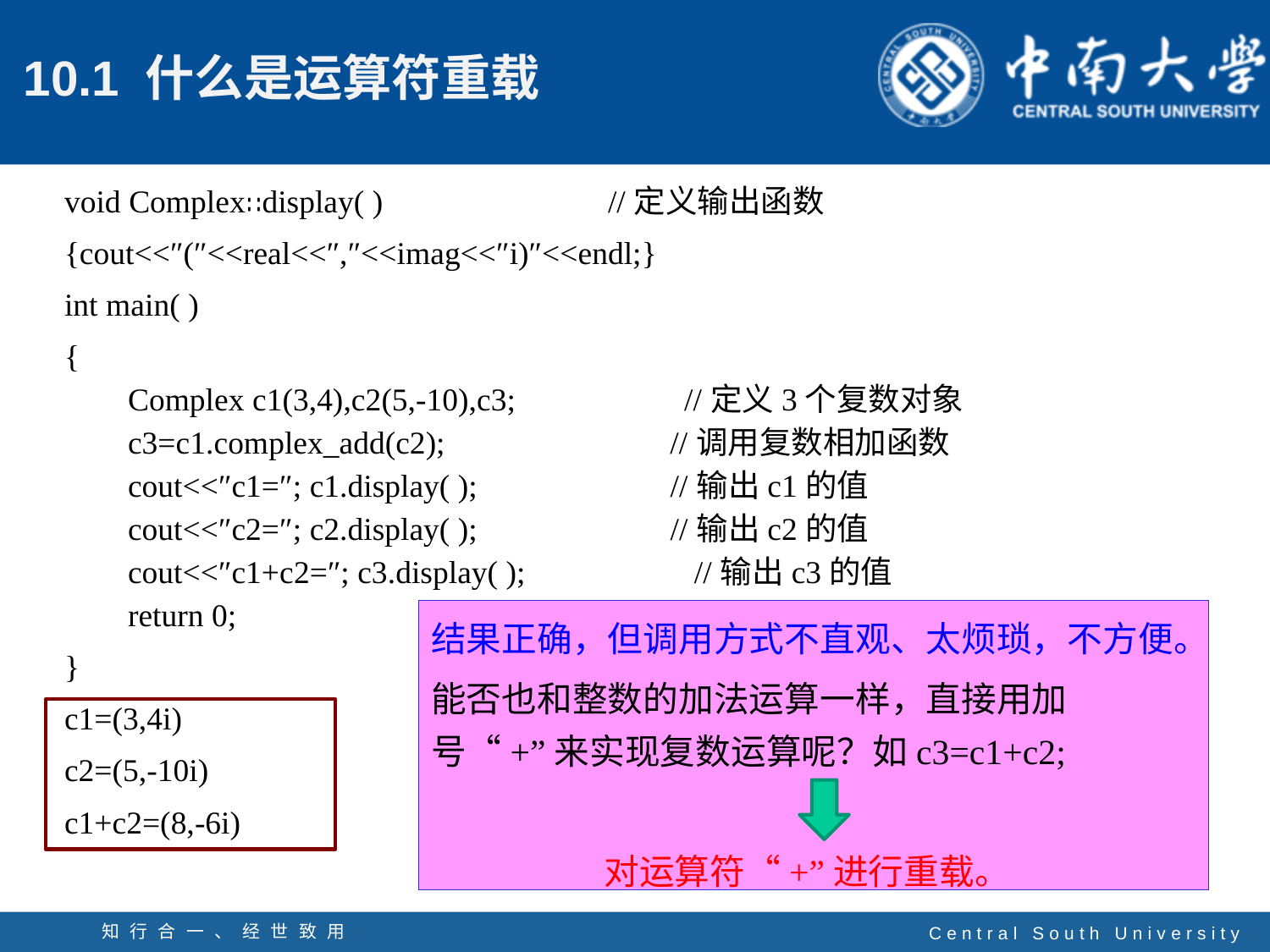

void Complex∷display( )                            //定义输出函数
{cout<<″(″<<real<<″,″<<imag<<″i)″<<endl;}
int main( )
{
Complex c1(3,4),c2(5,-10),c3;                     //定义3个复数对象
c3=c1.complex_add(c2);                            //调用复数相加函数
cout<<″c1=″; c1.display( );                        //输出c1的值
cout<<″c2=″; c2.display( );                        //输出c2的值
cout<<″c1+c2=″; c3.display( );                     //输出c3的值
return 0;
}
c1=(3,4i)
c2=(5,-10i)
c1+c2=(8,-6i)
结果正确，但调用方式不直观、太烦琐，不方便。
能否也和整数的加法运算一样，直接用加号“+”来实现复数运算呢？如c3=c1+c2;

                     对运算符“+”进行重载。

知行合一、经世致用
自强不息 厚德载物
Central South University